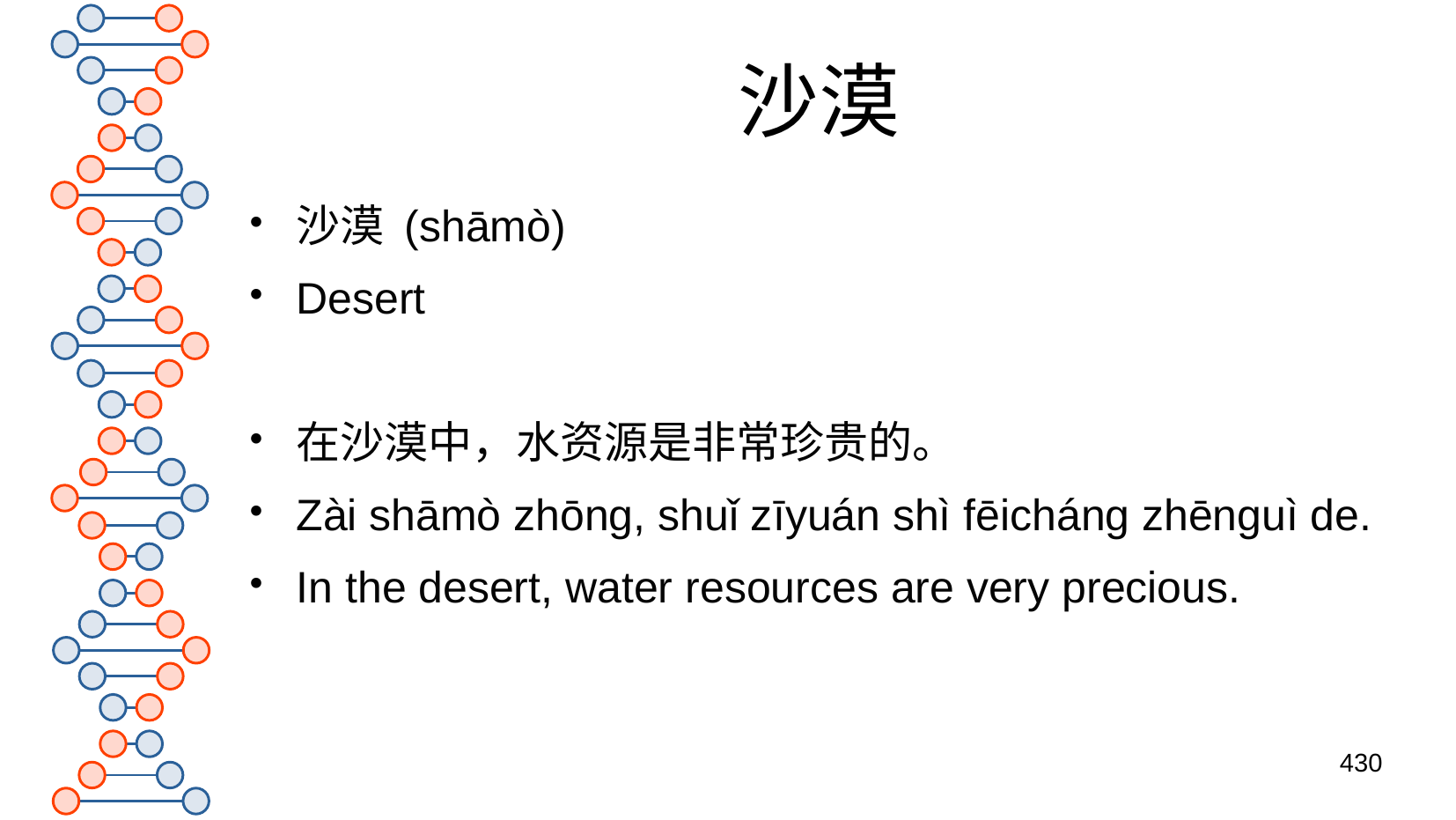

# 沙漠
沙漠 (shāmò)
Desert

在沙漠中，水资源是非常珍贵的。
Zài shāmò zhōng, shuǐ zīyuán shì fēicháng zhēnguì de.
In the desert, water resources are very precious.

430